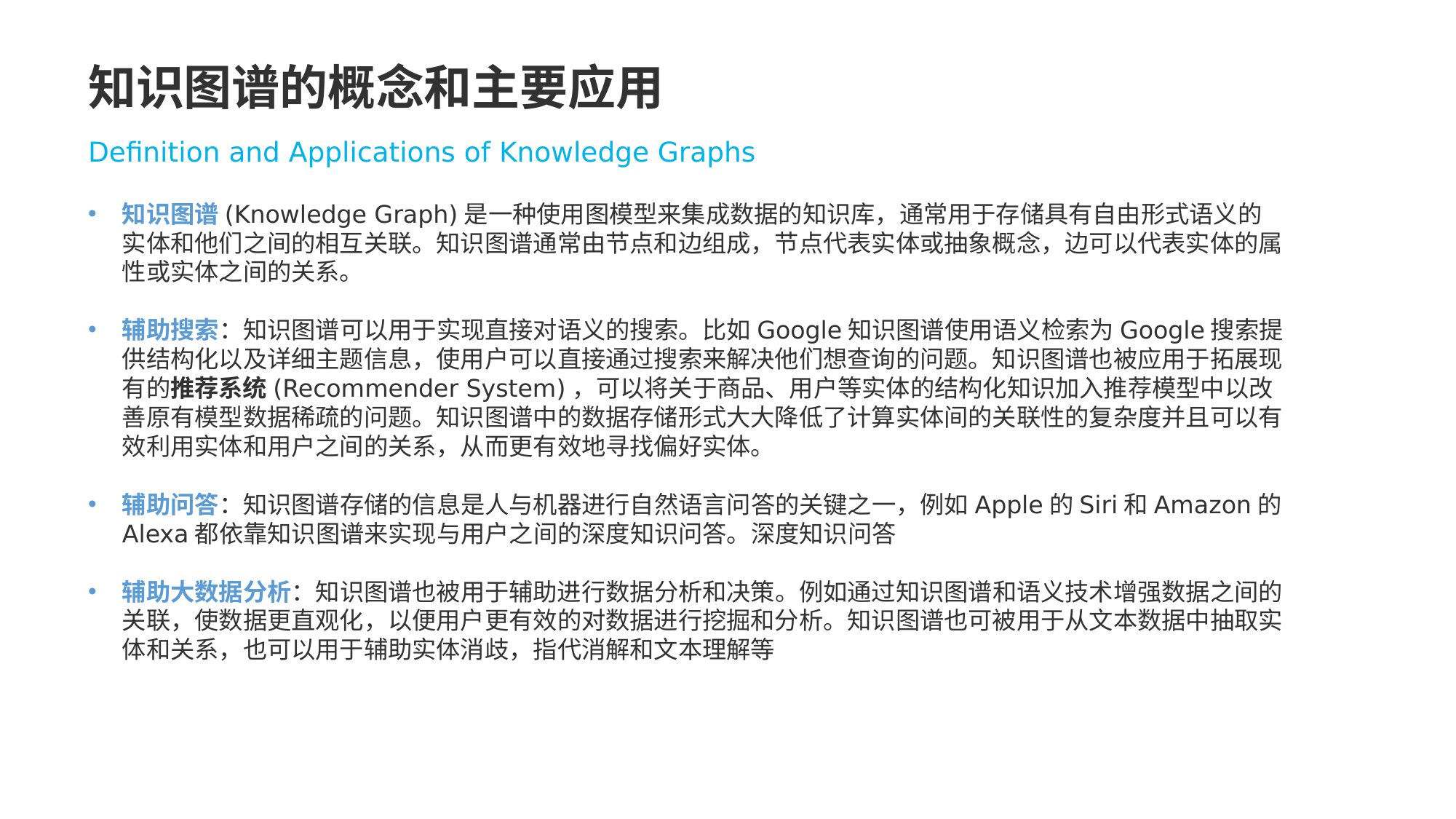

知识图谱的概念和主要应用
Definition and Applications of Knowledge Graphs
知识图谱(Knowledge Graph)是一种使用图模型来集成数据的知识库，通常用于存储具有自由形式语义的实体和他们之间的相互关联。知识图谱通常由节点和边组成，节点代表实体或抽象概念，边可以代表实体的属性或实体之间的关系。

辅助搜索：知识图谱可以用于实现直接对语义的搜索。比如Google知识图谱使用语义检索为Google搜索提供结构化以及详细主题信息，使用户可以直接通过搜索来解决他们想查询的问题。知识图谱也被应用于拓展现有的推荐系统(Recommender System)，可以将关于商品、用户等实体的结构化知识加入推荐模型中以改善原有模型数据稀疏的问题。知识图谱中的数据存储形式大大降低了计算实体间的关联性的复杂度并且可以有效利用实体和用户之间的关系，从而更有效地寻找偏好实体。

辅助问答：知识图谱存储的信息是人与机器进行自然语言问答的关键之一，例如Apple的Siri和Amazon的Alexa都依靠知识图谱来实现与用户之间的深度知识问答。深度知识问答

辅助大数据分析：知识图谱也被用于辅助进行数据分析和决策。例如通过知识图谱和语义技术增强数据之间的关联，使数据更直观化，以便用户更有效的对数据进行挖掘和分析。知识图谱也可被用于从文本数据中抽取实体和关系，也可以用于辅助实体消歧，指代消解和文本理解等